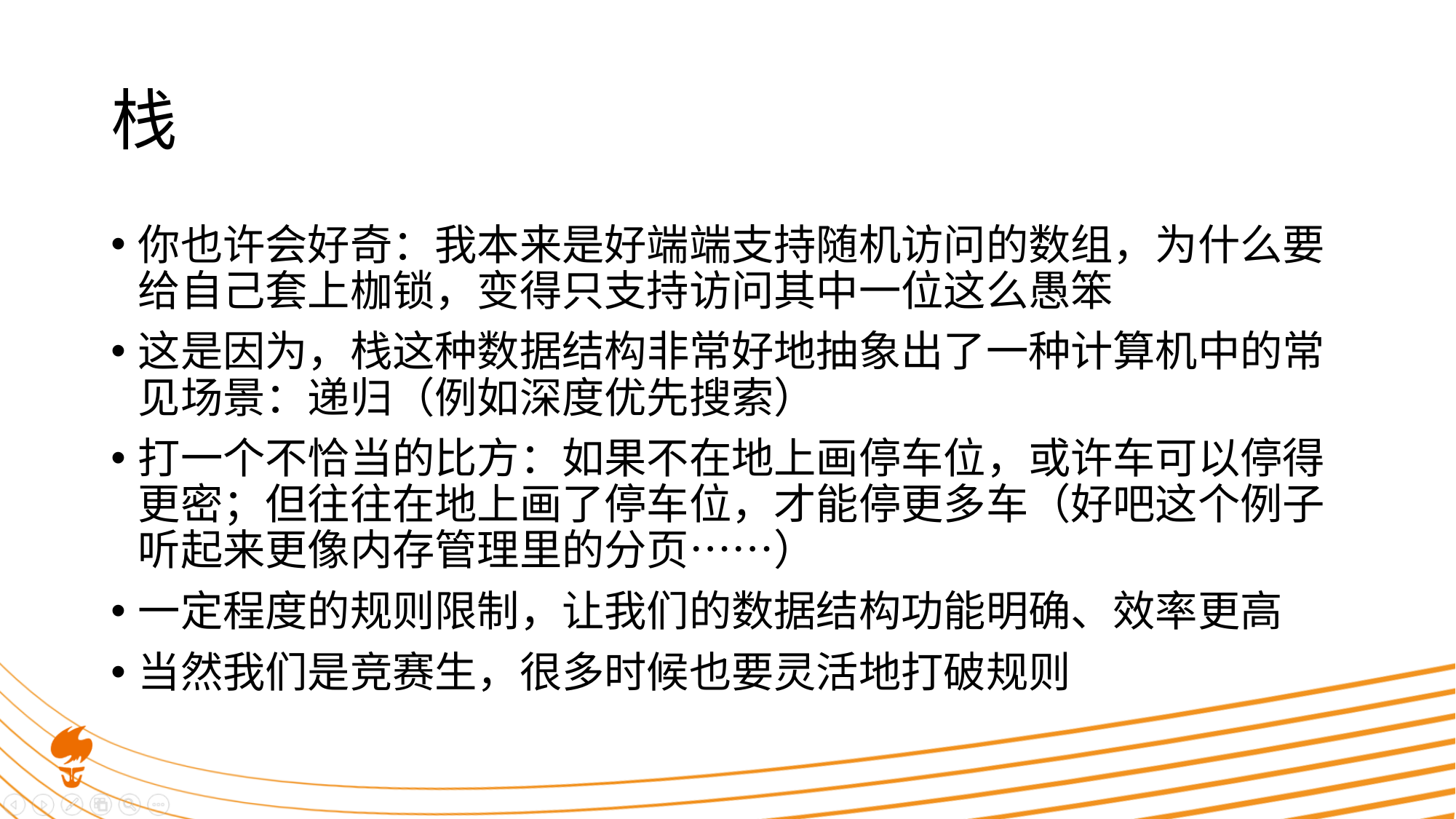

# 栈
你也许会好奇：我本来是好端端支持随机访问的数组，为什么要给自己套上枷锁，变得只支持访问其中一位这么愚笨
这是因为，栈这种数据结构非常好地抽象出了一种计算机中的常见场景：递归（例如深度优先搜索）
打一个不恰当的比方：如果不在地上画停车位，或许车可以停得更密；但往往在地上画了停车位，才能停更多车（好吧这个例子听起来更像内存管理里的分页……）
一定程度的规则限制，让我们的数据结构功能明确、效率更高
当然我们是竞赛生，很多时候也要灵活地打破规则